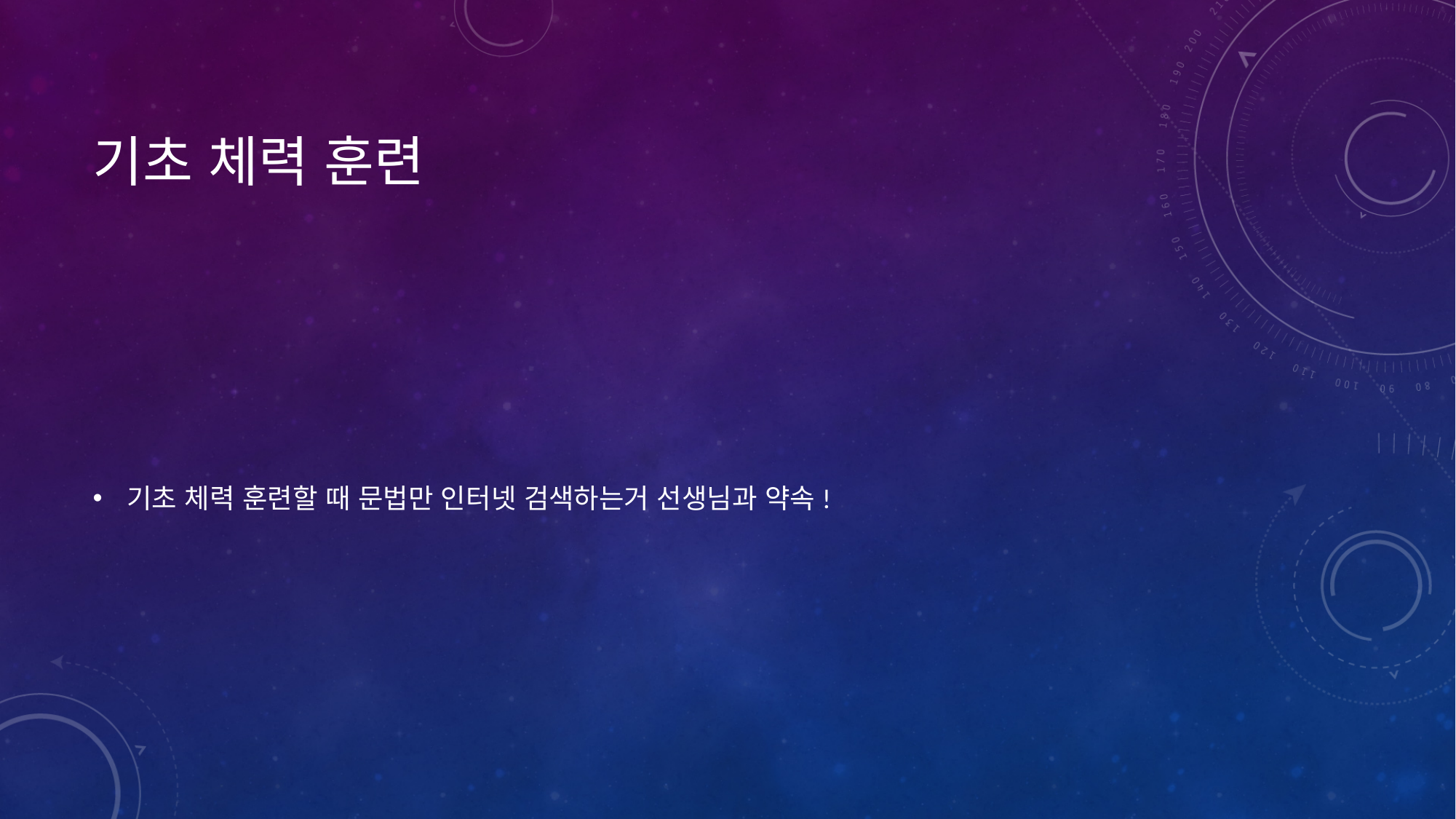

# 기초 체력 훈련

기초 체력 훈련할 때 문법만 인터넷 검색하는거 선생님과 약속!